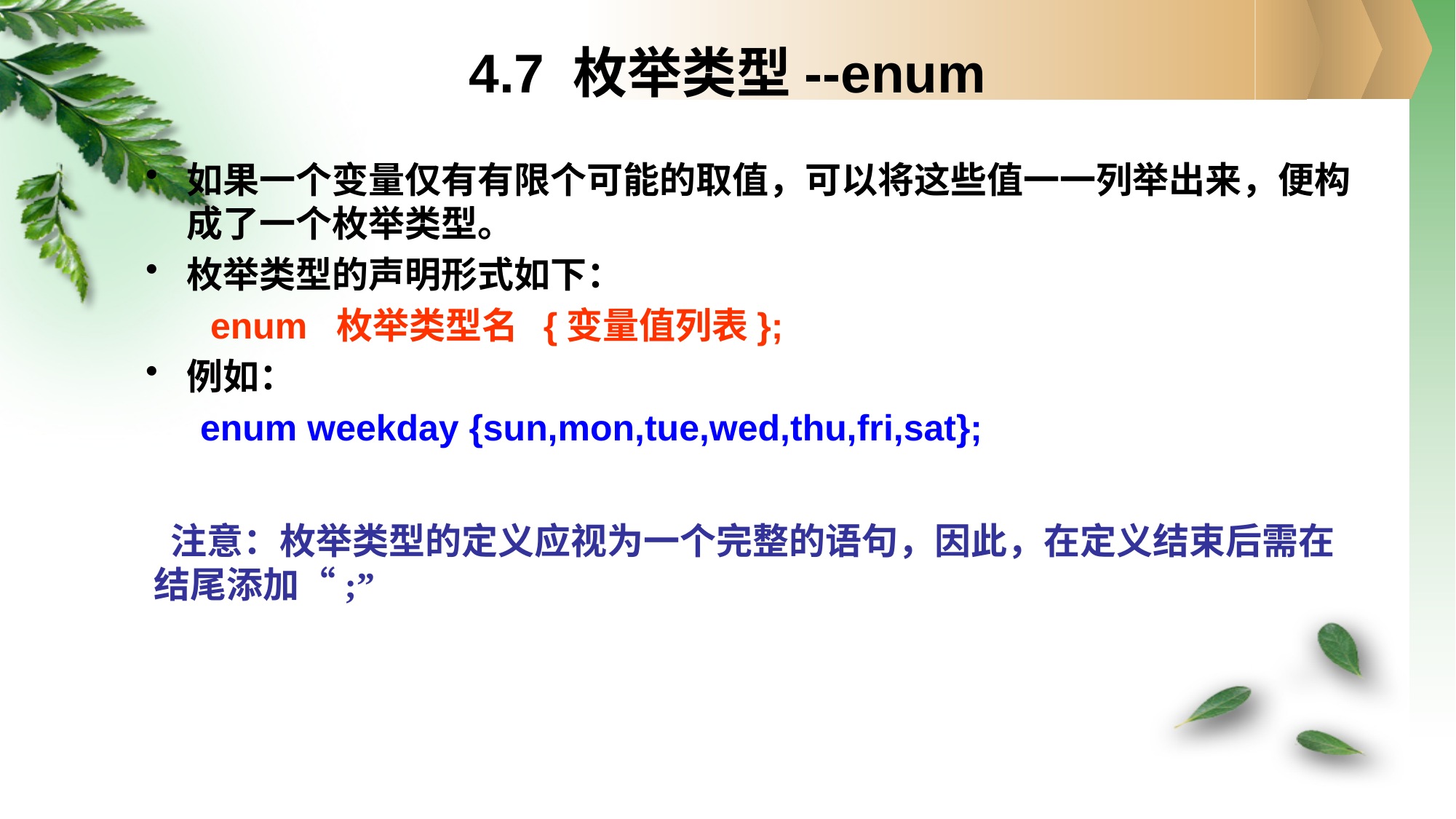

4.7 枚举类型--enum
如果一个变量仅有有限个可能的取值，可以将这些值一一列举出来，便构成了一个枚举类型。
枚举类型的声明形式如下：
 enum  枚举类型名  {变量值列表};
例如：
enum weekday {sun,mon,tue,wed,thu,fri,sat};
 注意：枚举类型的定义应视为一个完整的语句，因此，在定义结束后需在结尾添加“;”